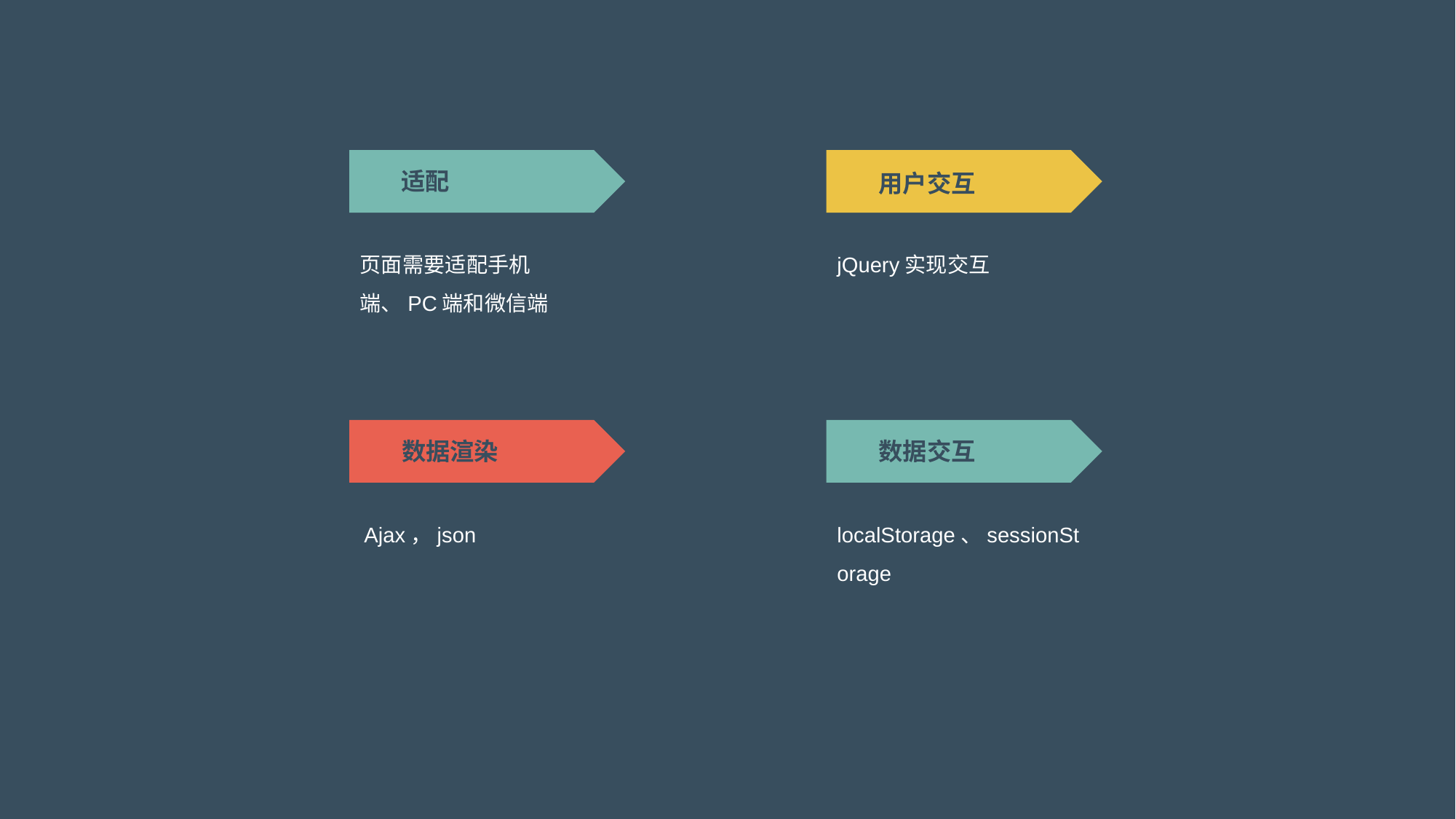

适配
用户交互
页面需要适配手机端、PC端和微信端
jQuery实现交互

数据渲染
数据交互
Ajax，json
localStorage、sessionStorage